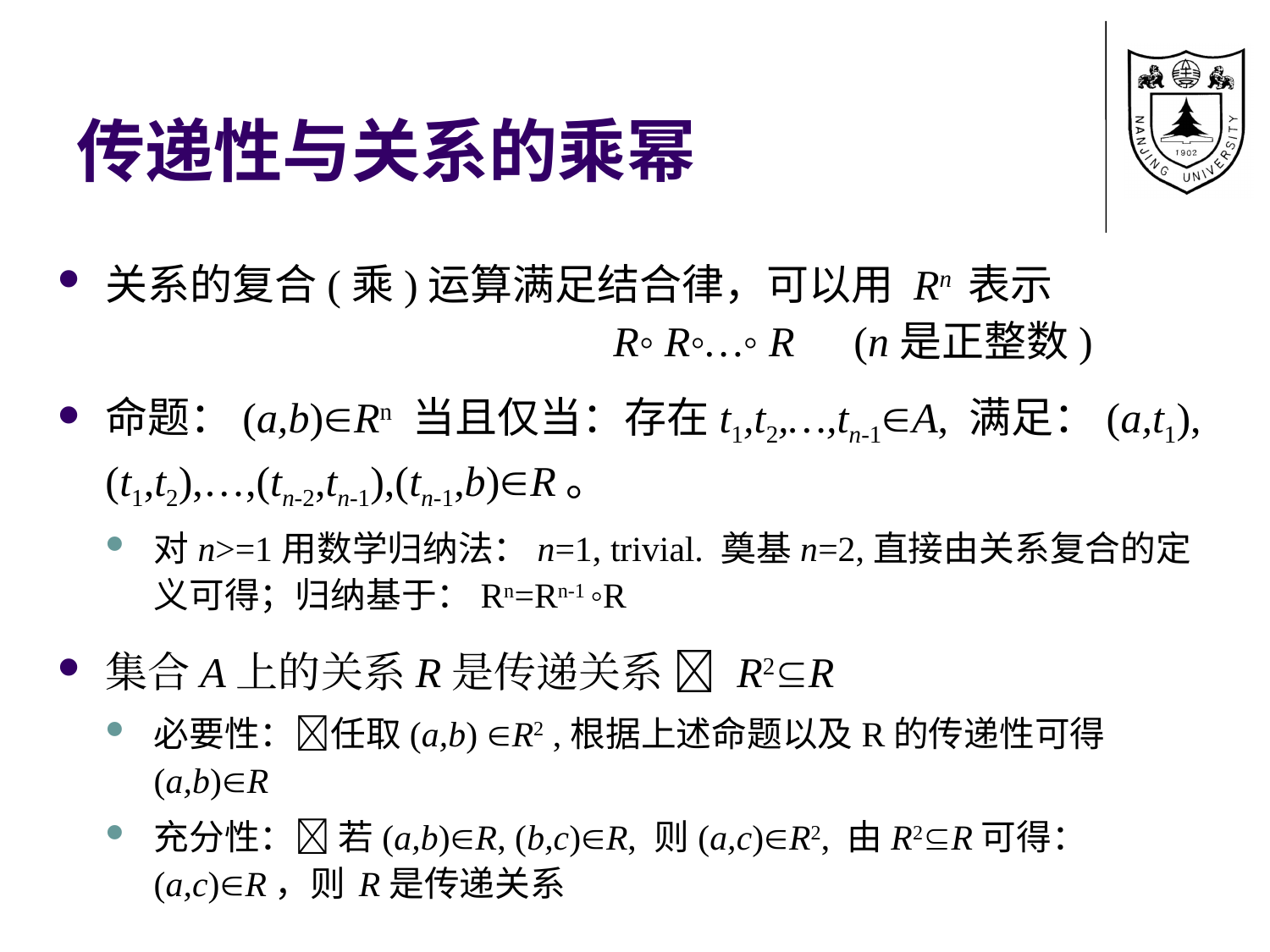

# 传递性与关系的乘幂
关系的复合(乘)运算满足结合律，可以用 Rn 表示
				R◦ R◦…◦ R      (n是正整数)
命题：(a,b)∈Rn 当且仅当：存在t1,t2,…,tn-1∈A, 满足：(a,t1),(t1,t2),…,(tn-2,tn-1),(tn-1,b)∈R。
对n>=1用数学归纳法：n=1, trivial. 奠基n=2,直接由关系复合的定义可得；归纳基于：Rn=Rn-1 ◦R
集合A上的关系R是传递关系 ⇔ R2⊆R
必要性：⇒任取(a,b) ∈R2 ,根据上述命题以及R的传递性可得(a,b)∈R
充分性：⇐ 若(a,b)∈R, (b,c)∈R, 则(a,c)∈R2, 由R2⊆R可得： (a,c)∈R，则 R是传递关系